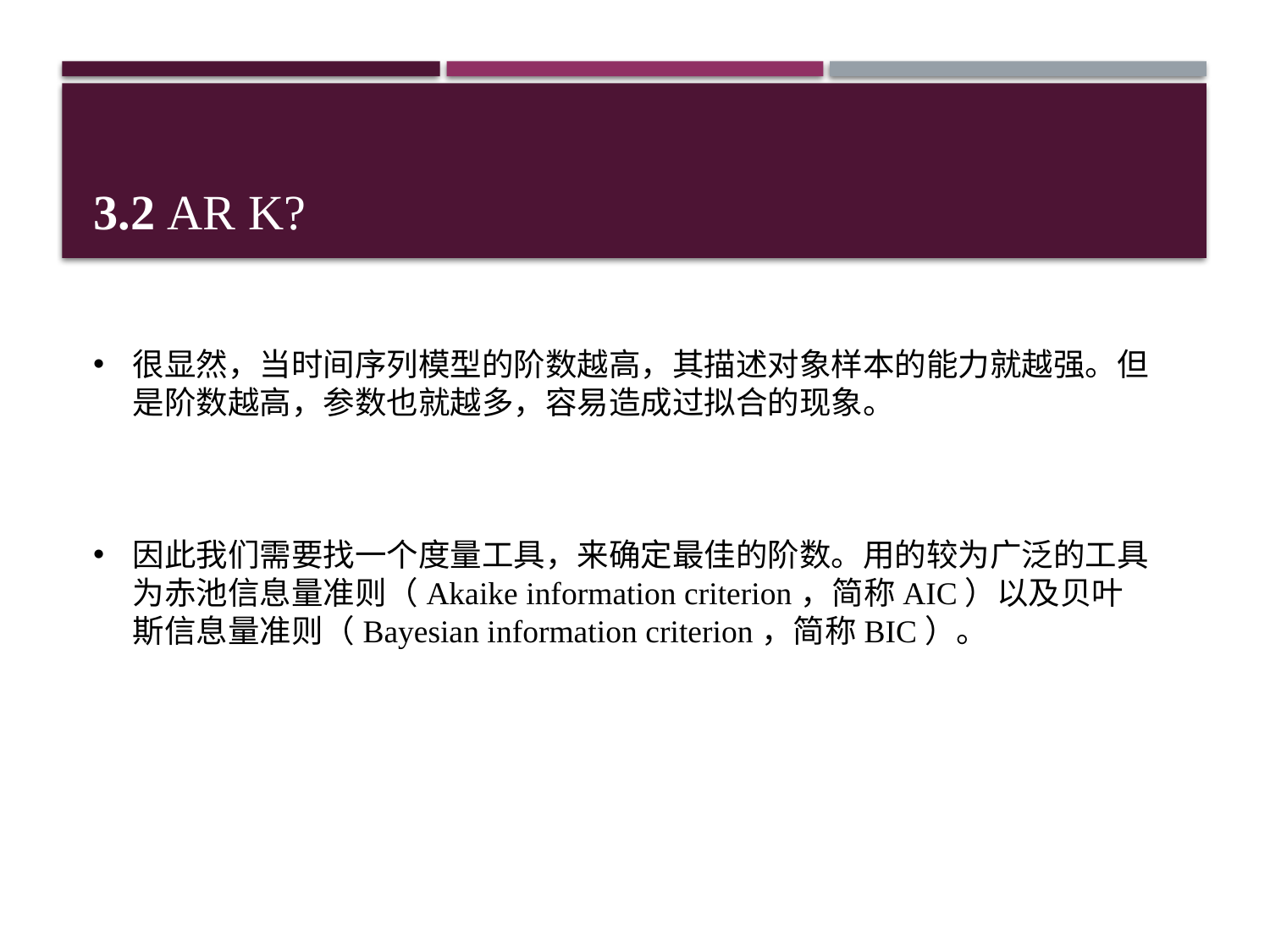

# 3.2 AR k?
很显然，当时间序列模型的阶数越高，其描述对象样本的能力就越强。但是阶数越高，参数也就越多，容易造成过拟合的现象。

因此我们需要找一个度量工具，来确定最佳的阶数。用的较为广泛的工具为赤池信息量准则（Akaike information criterion，简称AIC）以及贝叶斯信息量准则（Bayesian information criterion，简称BIC）。